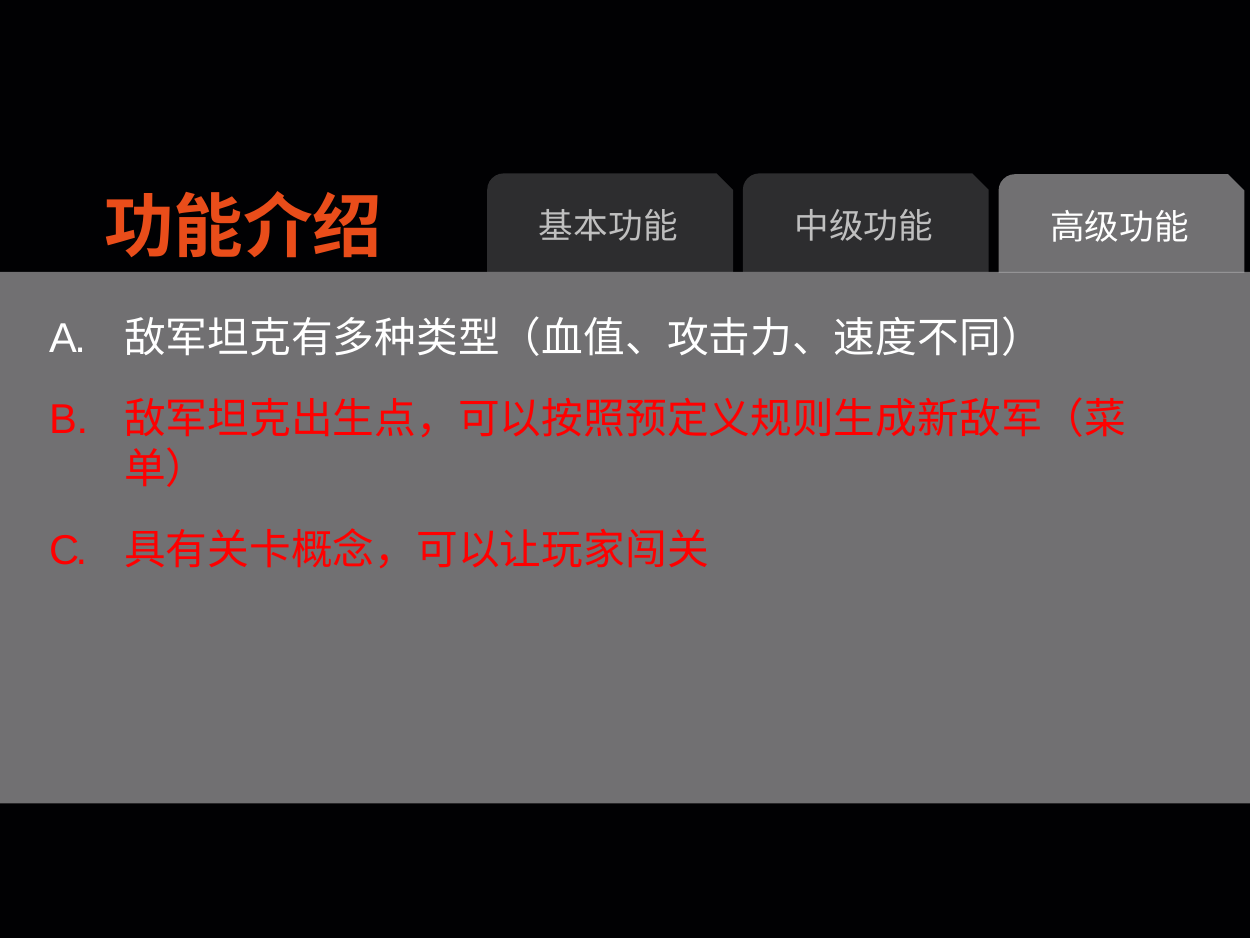

基本功能
中级功能
功能介绍
高级功能

敌军坦克有多种类型（血值、攻击力、速度不同）
敌军坦克出生点，可以按照预定义规则生成新敌军（菜单）
具有关卡概念，可以让玩家闯关